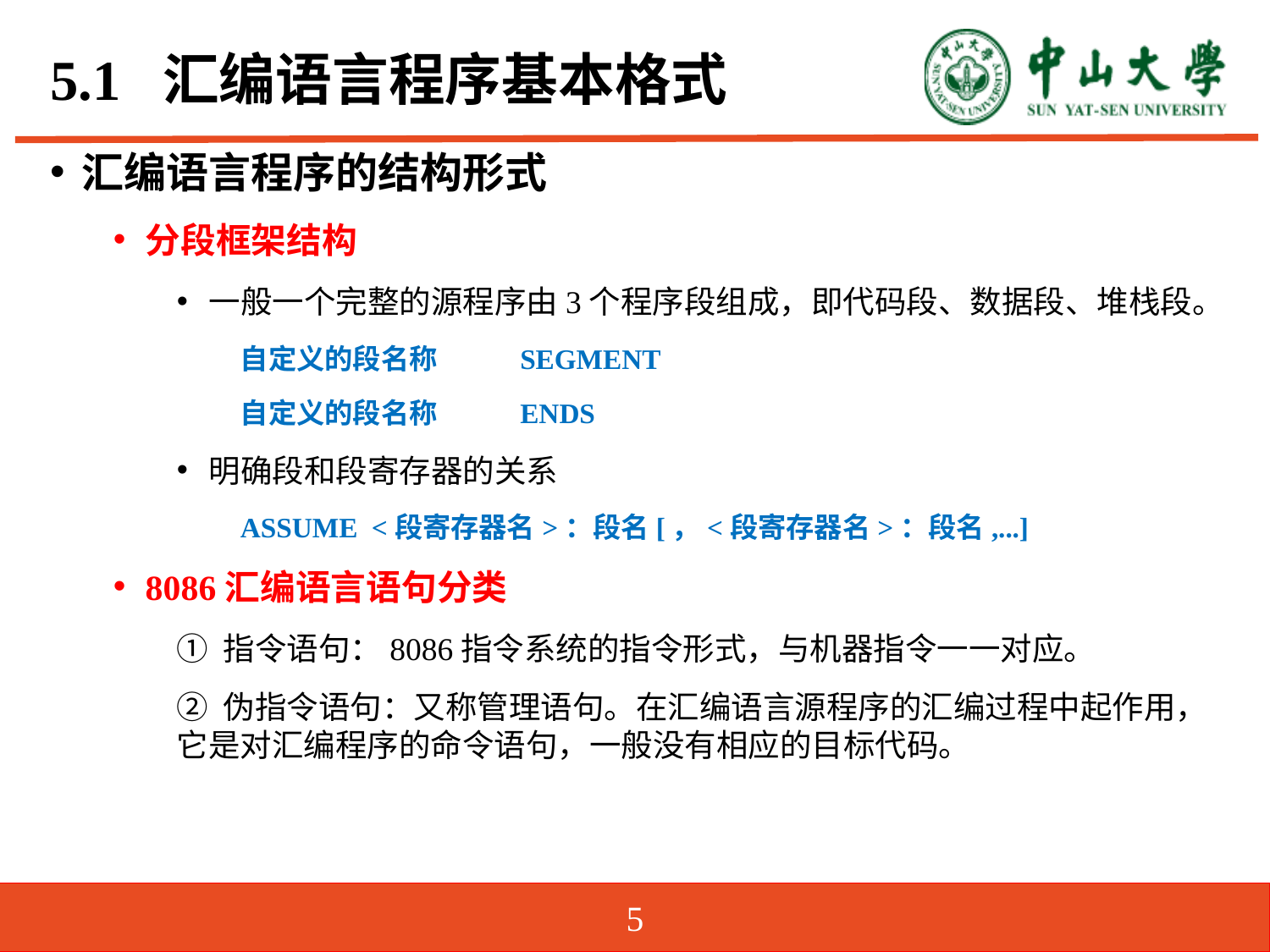

# 5.1  汇编语言程序基本格式
汇编语言程序的结构形式
分段框架结构
一般一个完整的源程序由3个程序段组成，即代码段、数据段、堆栈段。
自定义的段名称	   SEGMENT
自定义的段名称	   ENDS
明确段和段寄存器的关系
ASSUME  <段寄存器名>：段名[，<段寄存器名>：段名,...]
8086汇编语言语句分类
① 指令语句：8086指令系统的指令形式，与机器指令一一对应。
② 伪指令语句：又称管理语句。在汇编语言源程序的汇编过程中起作用，它是对汇编程序的命令语句，一般没有相应的目标代码。
5